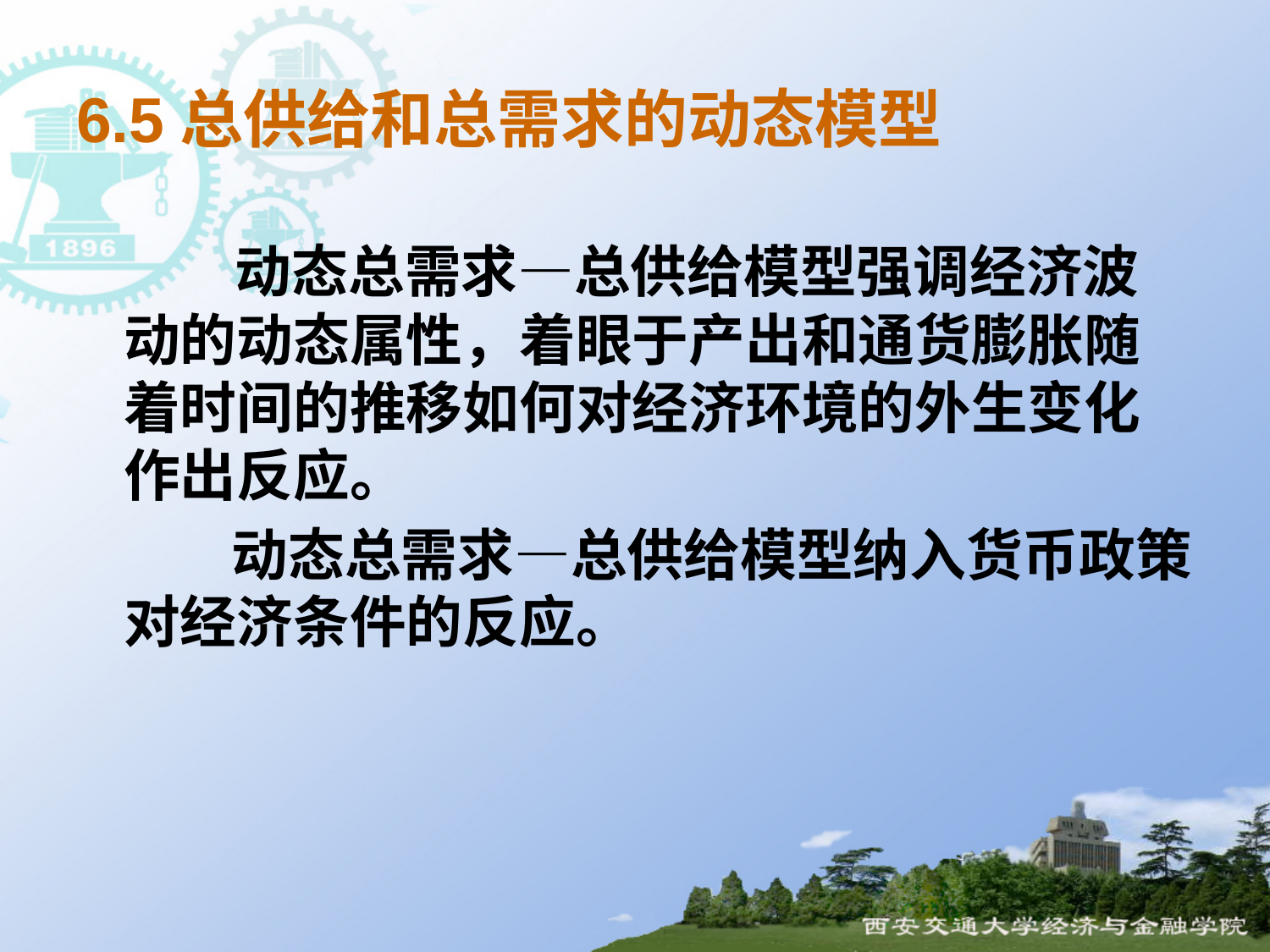

# 6.5总供给和总需求的动态模型
          动态总需求—总供给模型强调经济波动的动态属性，着眼于产出和通货膨胀随着时间的推移如何对经济环境的外生变化作出反应。
           动态总需求—总供给模型纳入货币政策对经济条件的反应。